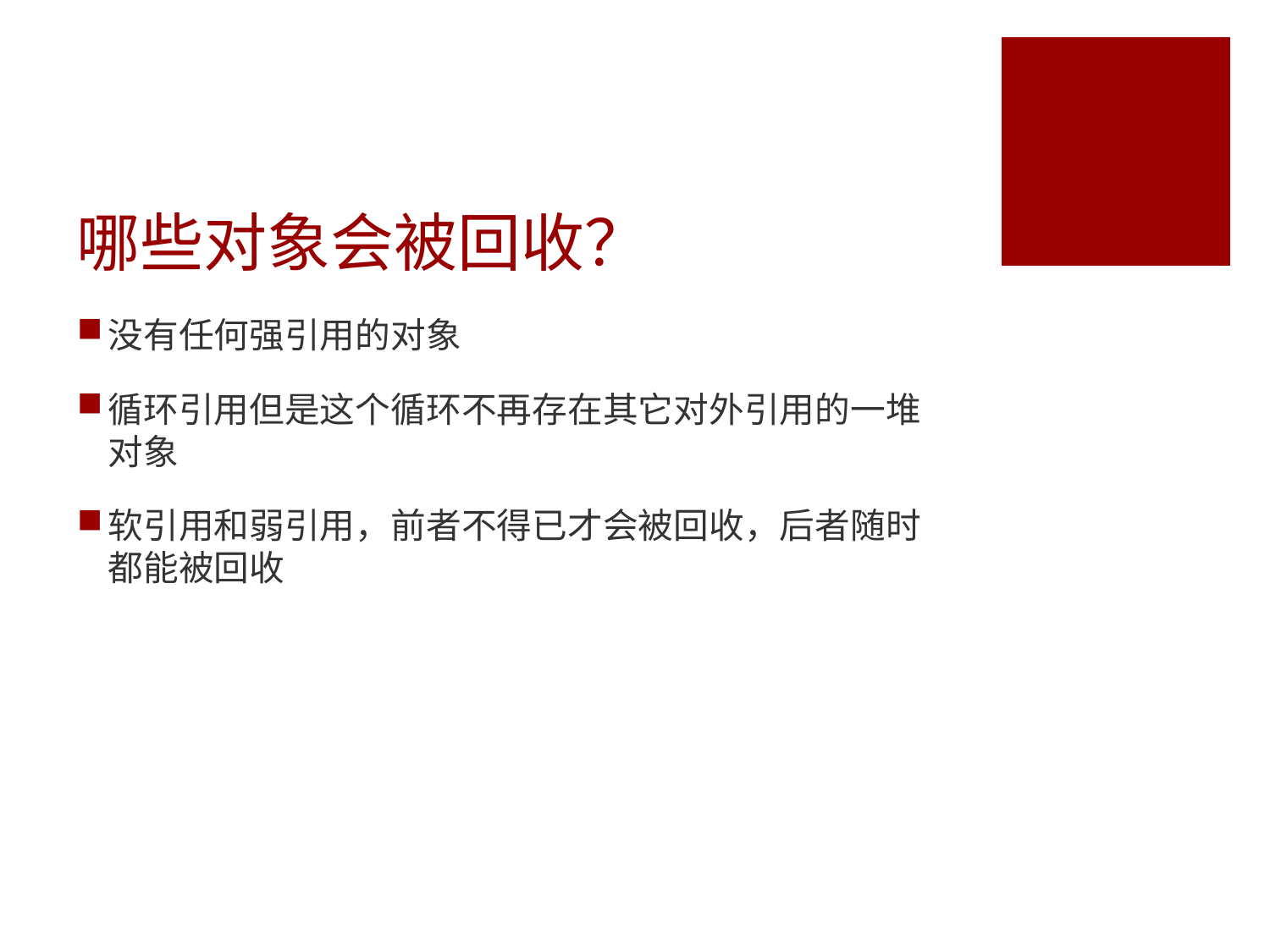

# 哪些对象会被回收？
没有任何强引用的对象
循环引用但是这个循环不再存在其它对外引用的一堆对象
软引用和弱引用，前者不得已才会被回收，后者随时都能被回收